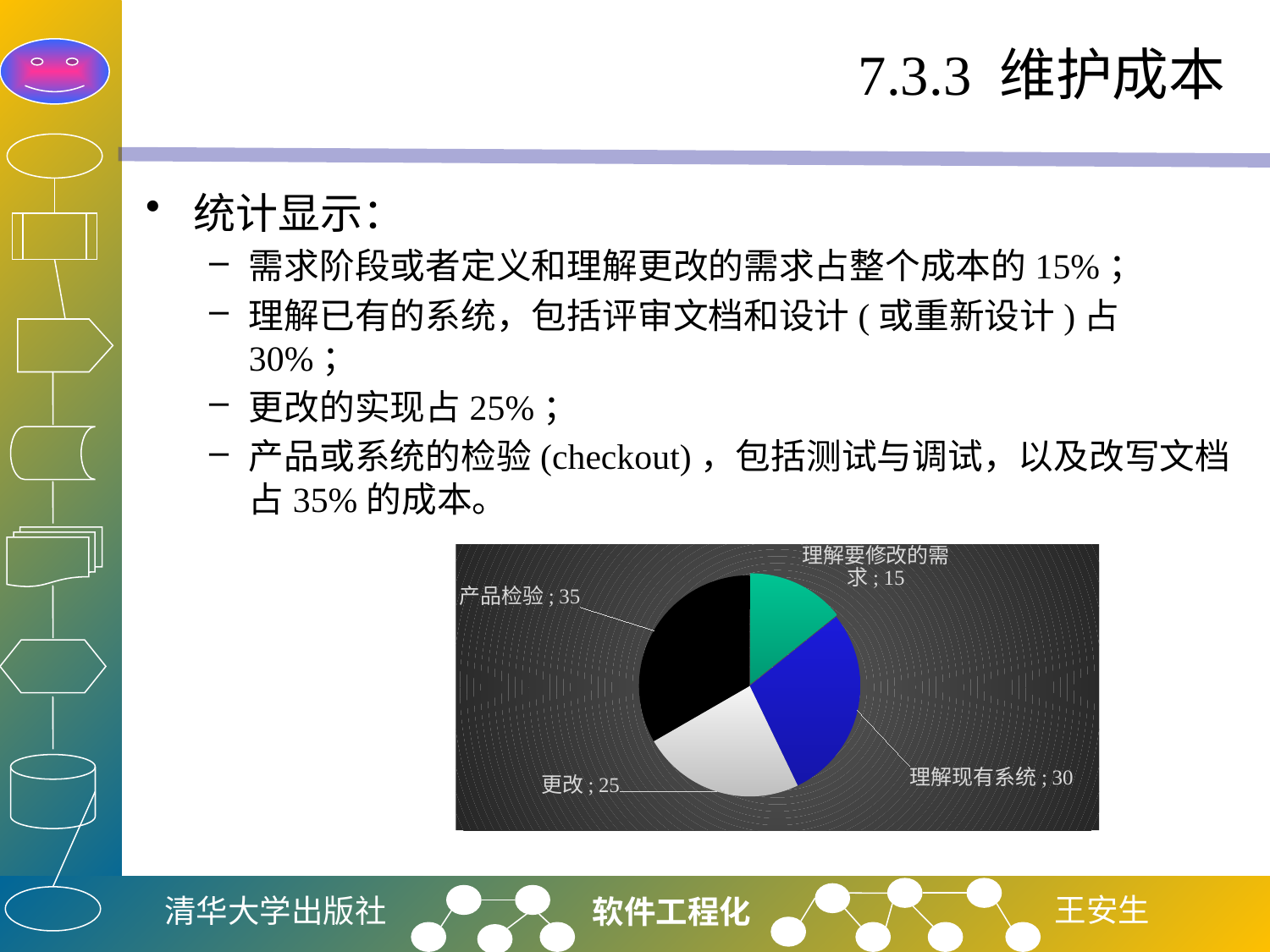

# 7.3.3 维护成本
统计显示：
需求阶段或者定义和理解更改的需求占整个成本的15%；
理解已有的系统，包括评审文档和设计(或重新设计)占30%；
更改的实现占25%；
产品或系统的检验(checkout)，包括测试与调试，以及改写文档占35%的成本。

### Chart

| Category | 成本比例 |
|---|---|
| 理解要修改的需求 | 15.0 |
| 理解现有系统 | 30.0 |
| 更改 | 25.0 |
| 产品检验 | 35.0 |